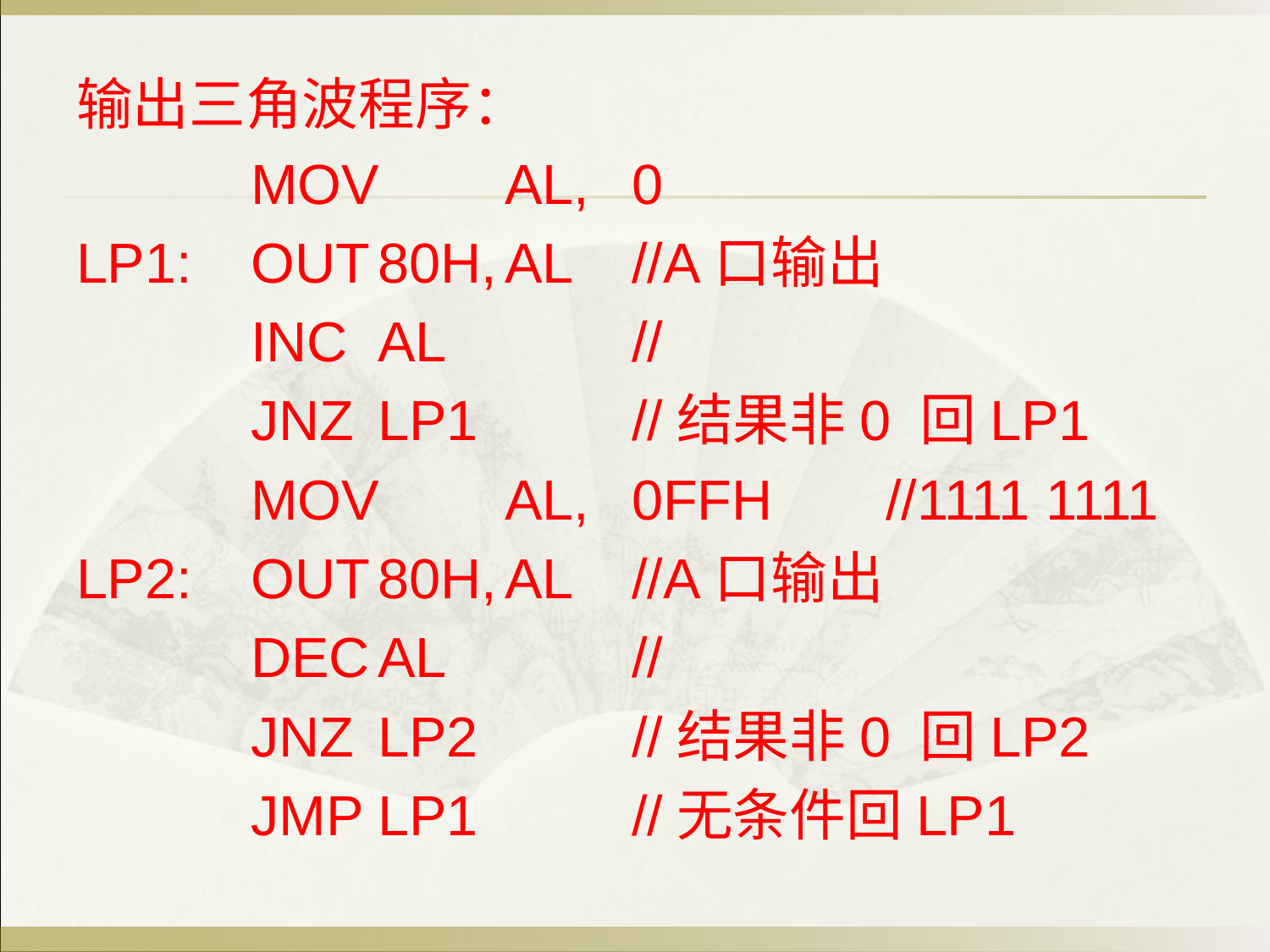

输出三角波程序：
		MOV	AL,	0
LP1:	OUT	80H,	AL	//A口输出
		INC	AL		//
		JNZ	LP1		//结果非0 回LP1
		MOV	AL,	0FFH	//1111 1111
LP2:	OUT	80H,	AL	//A口输出
		DEC	AL		//
		JNZ	LP2		//结果非0 回LP2
		JMP	LP1		//无条件回LP1